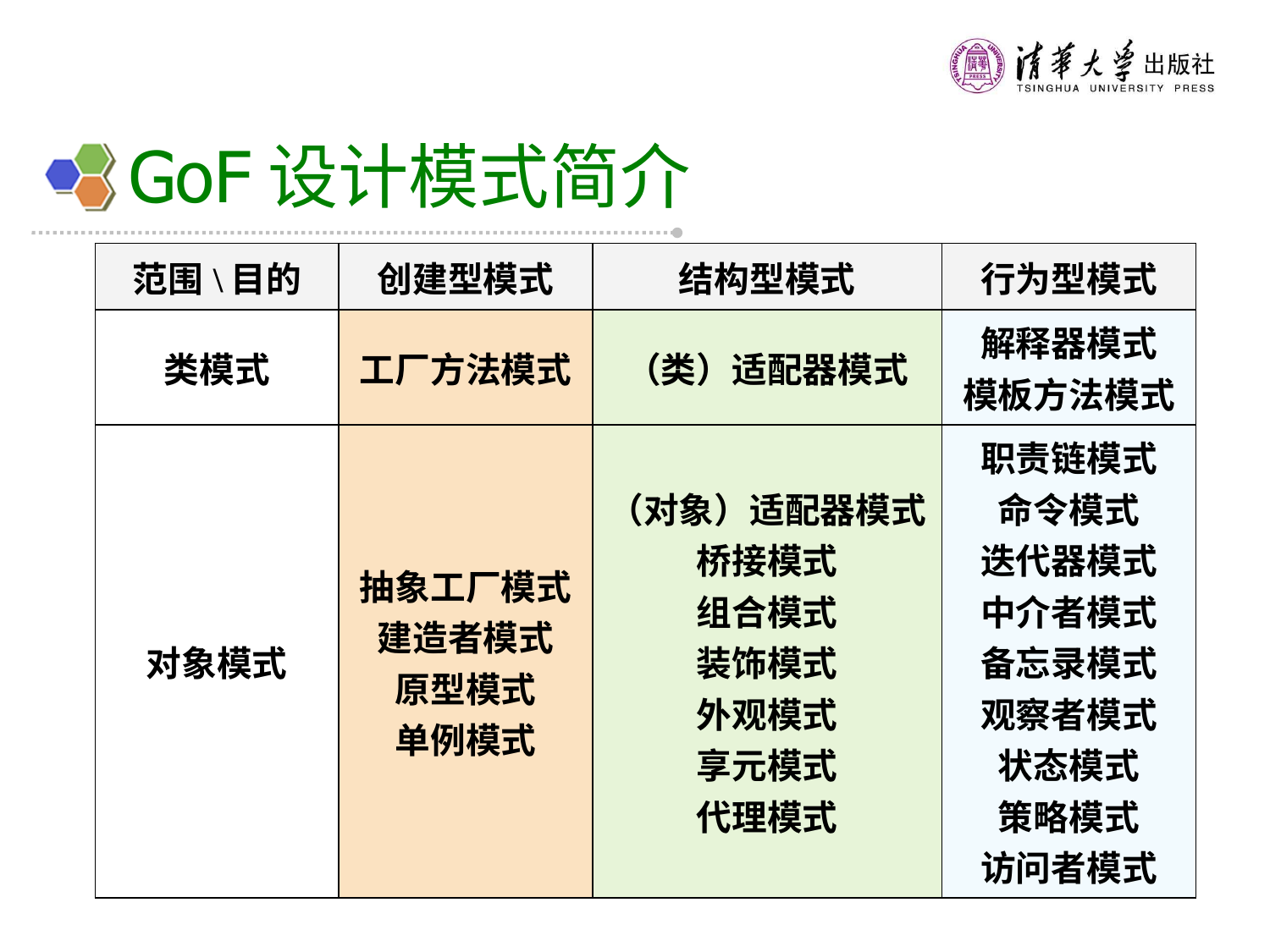

# GoF设计模式简介
| 范围\目的 | 创建型模式 | 结构型模式 | 行为型模式 |
| --- | --- | --- | --- |
| 类模式 | 工厂方法模式 | （类）适配器模式 | 解释器模式 模板方法模式 |
| 对象模式 | 抽象工厂模式 建造者模式 原型模式 单例模式 | （对象）适配器模式 桥接模式 组合模式 装饰模式 外观模式 享元模式 代理模式 | 职责链模式 命令模式 迭代器模式 中介者模式 备忘录模式 观察者模式 状态模式 策略模式 访问者模式 |